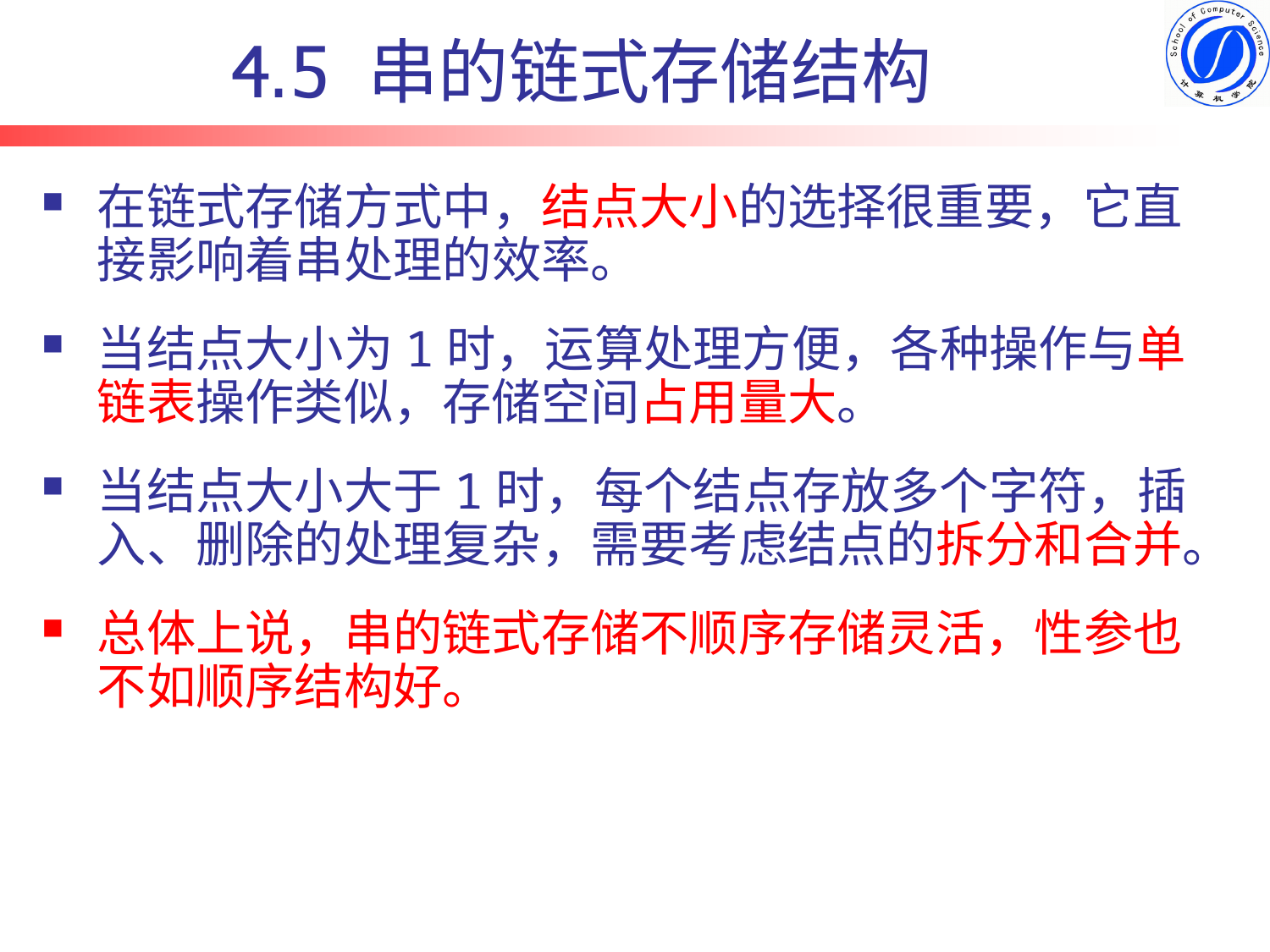

4.5 串的链式存储结构
在链式存储方式中，结点大小的选择很重要，它直接影响着串处理的效率。
当结点大小为1时，运算处理方便，各种操作与单链表操作类似，存储空间占用量大。
当结点大小大于1时，每个结点存放多个字符，插入、删除的处理复杂，需要考虑结点的拆分和合并。
总体上说，串的链式存储不顺序存储灵活，性参也不如顺序结构好。